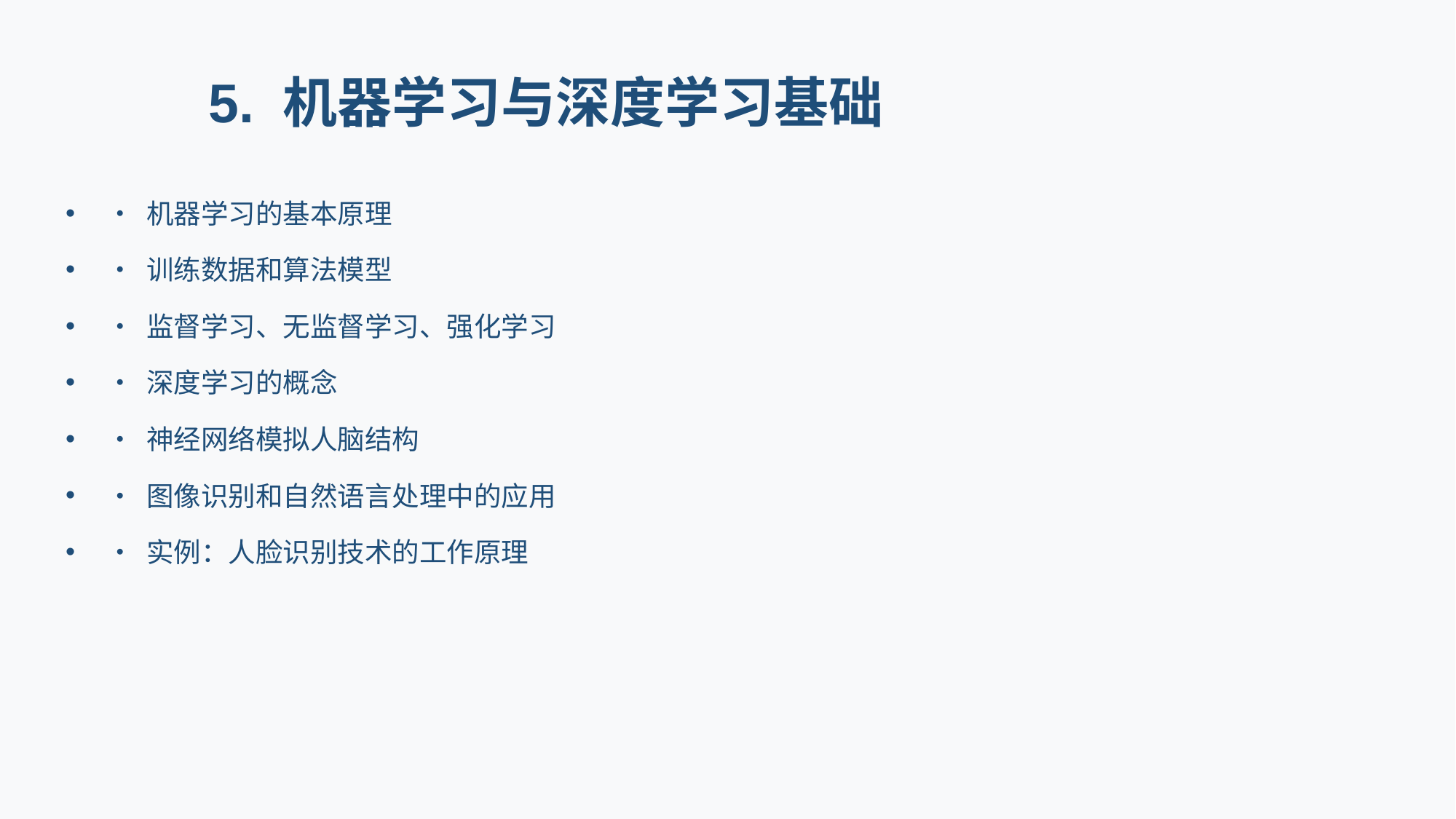

# 5. 机器学习与深度学习基础
• 机器学习的基本原理
• 训练数据和算法模型
• 监督学习、无监督学习、强化学习
• 深度学习的概念
• 神经网络模拟人脑结构
• 图像识别和自然语言处理中的应用
• 实例：人脸识别技术的工作原理